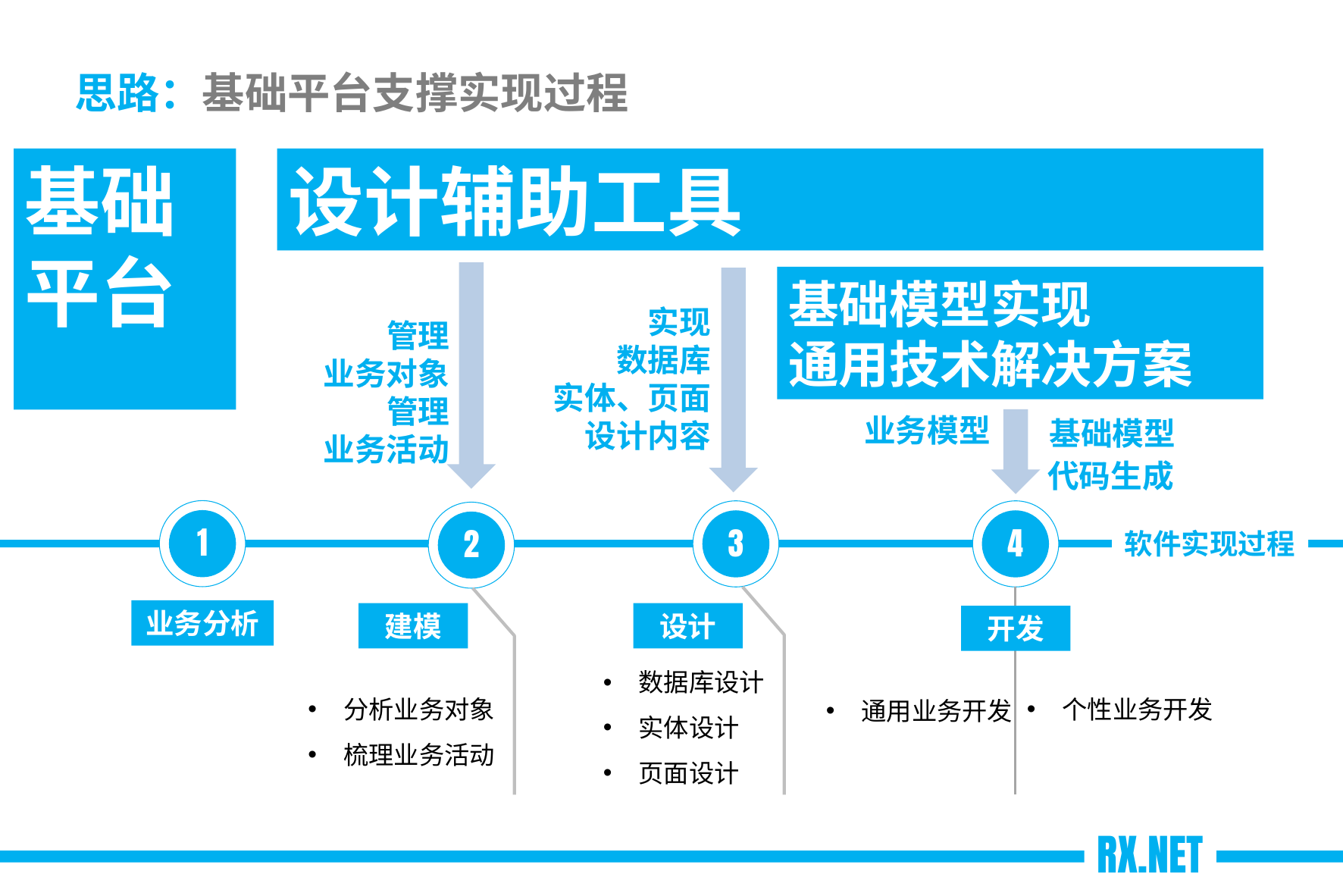

# 思路：基础平台支撑实现过程
基础
平台

设计辅助工具

基础模型实现
通用技术解决方案

实现
数据库
实体、页面
设计内容

管理
业务对象
管理
业务活动

业务模型

基础模型

代码生成

1
3
4
2
软件实现过程

业务分析
建模
设计
开发
数据库设计
实体设计
页面设计
分析业务对象
梳理业务活动
个性业务开发
通用业务开发